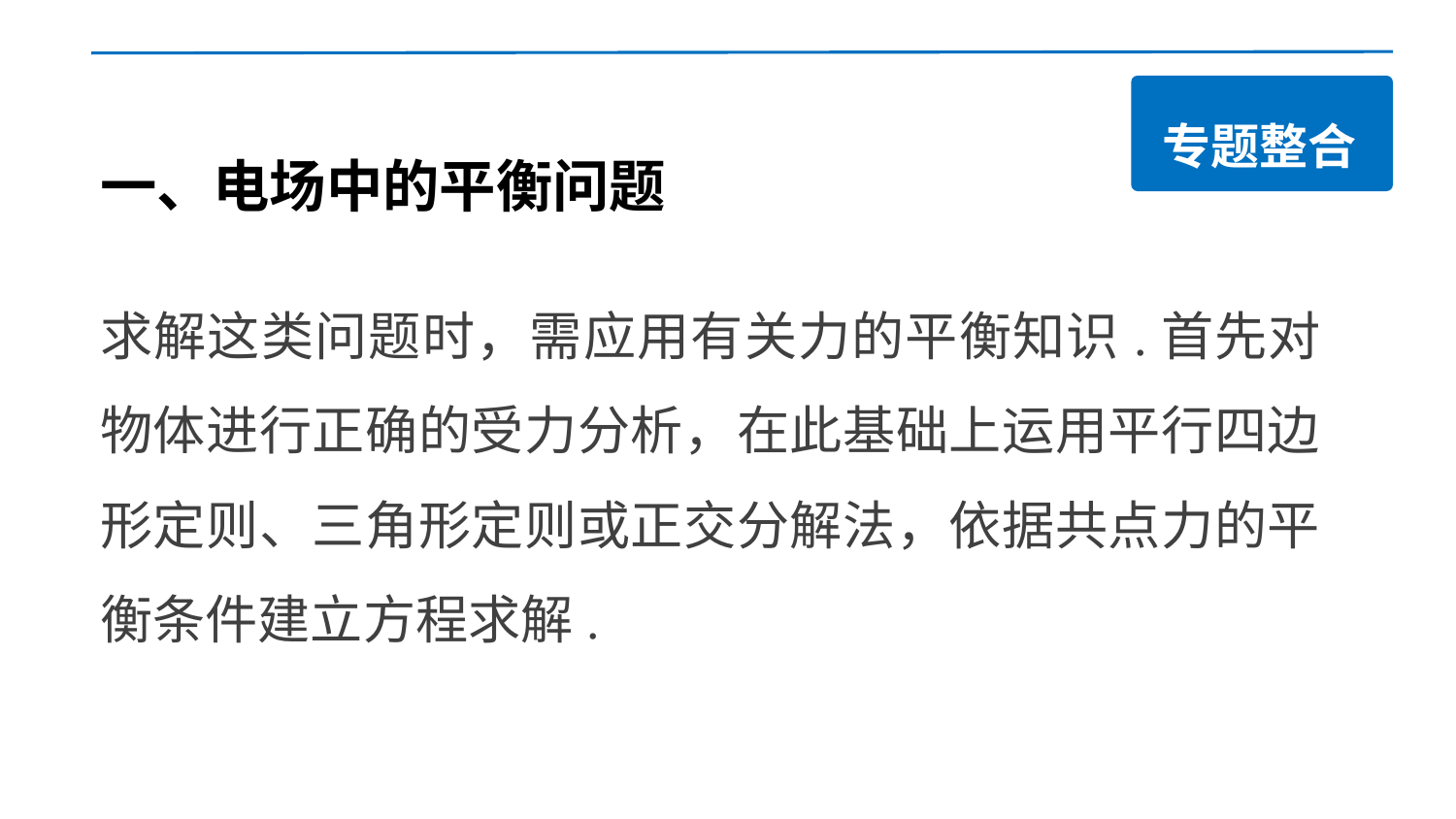

专题整合
一、电场中的平衡问题
求解这类问题时，需应用有关力的平衡知识.首先对物体进行正确的受力分析，在此基础上运用平行四边形定则、三角形定则或正交分解法，依据共点力的平衡条件建立方程求解.